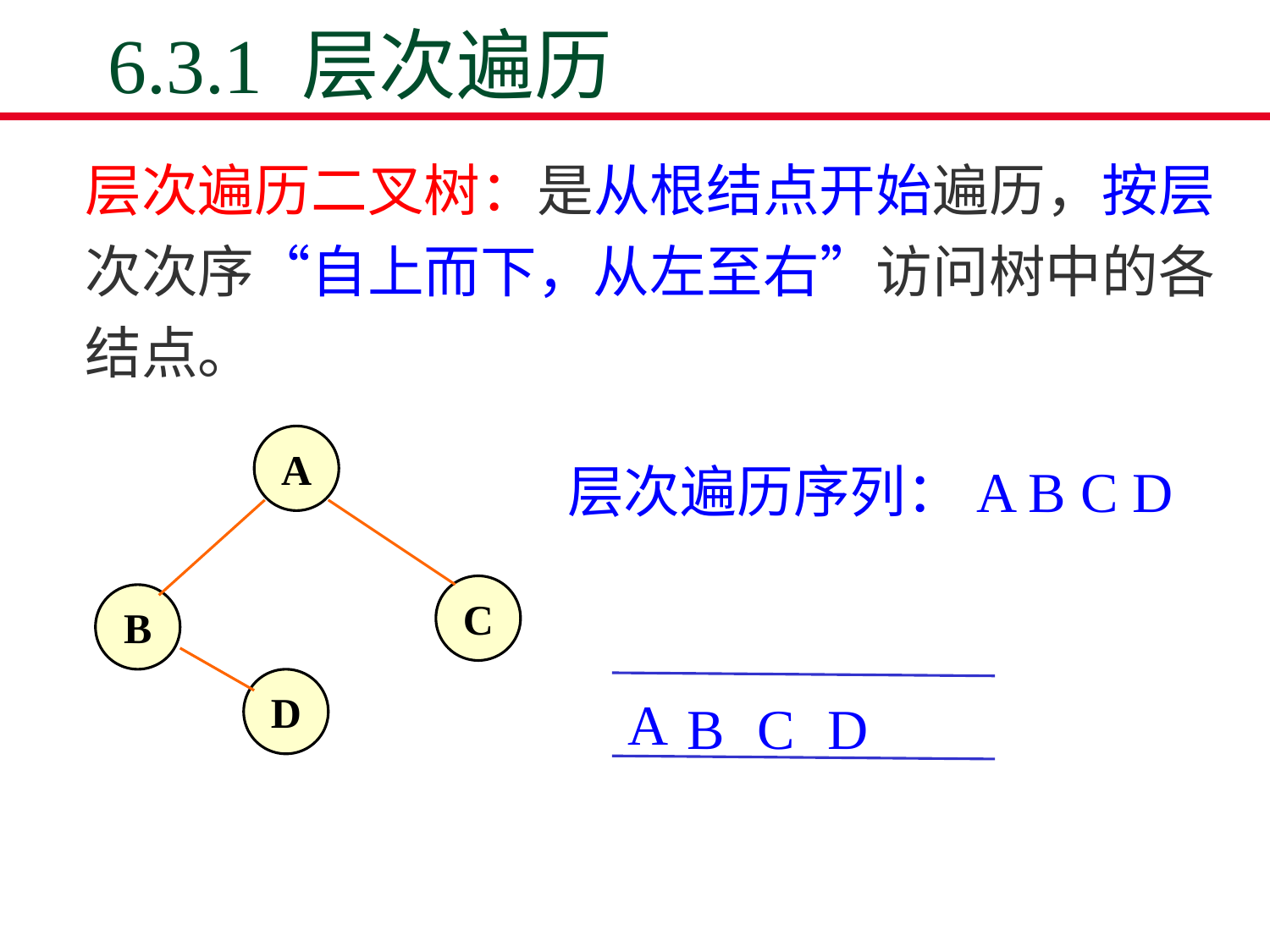

# 6.3.1 层次遍历
层次遍历二叉树：是从根结点开始遍历，按层次次序“自上而下，从左至右”访问树中的各结点。
A

C
B

D
层次遍历序列：A B C D
A
B
C
D